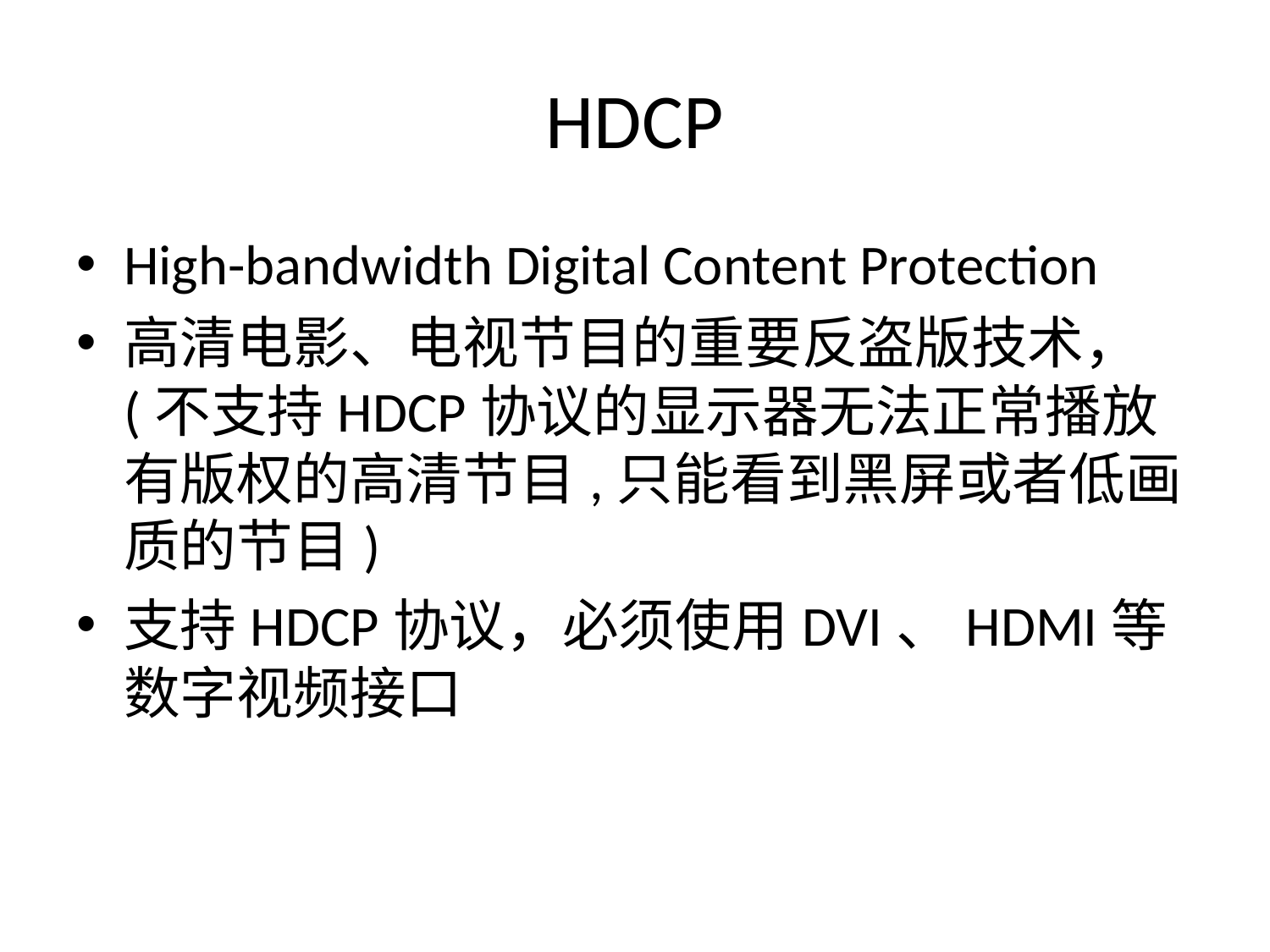

# HDCP
High-bandwidth Digital Content Protection
高清电影、电视节目的重要反盗版技术，(不支持HDCP协议的显示器无法正常播放有版权的高清节目,只能看到黑屏或者低画质的节目)
支持HDCP协议，必须使用DVI、HDMI等数字视频接口